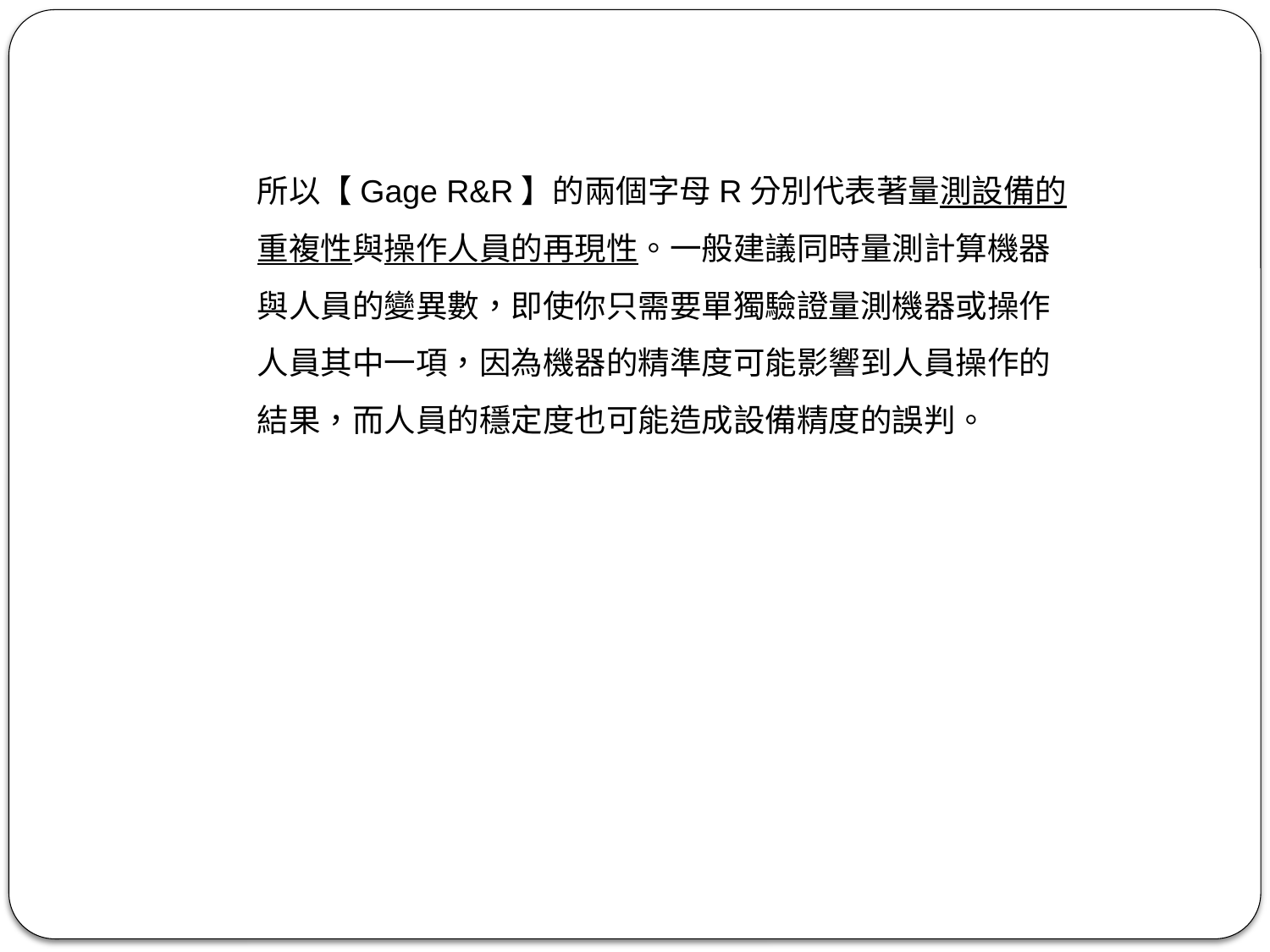

所以【Gage R&R】的兩個字母R分別代表著量測設備的重複性與操作人員的再現性。一般建議同時量測計算機器與人員的變異數，即使你只需要單獨驗證量測機器或操作人員其中一項，因為機器的精準度可能影響到人員操作的結果，而人員的穩定度也可能造成設備精度的誤判。